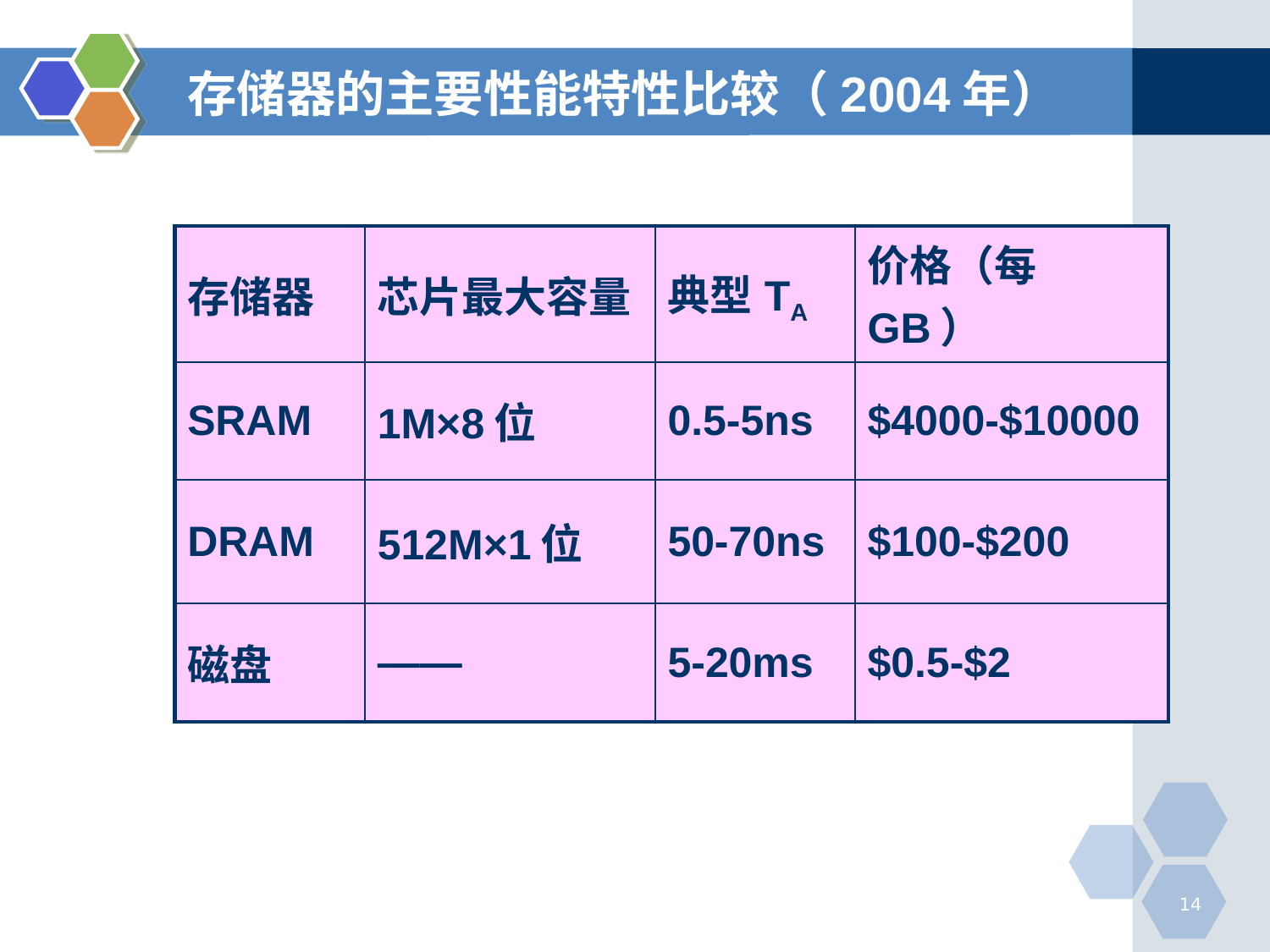

# 存储器的主要性能特性比较（2004年）
| 存储器 | 芯片最大容量 | 典型TA | 价格（每GB） |
| --- | --- | --- | --- |
| SRAM | 1M×8位 | 0.5-5ns | $4000-$10000 |
| DRAM | 512M×1位 | 50-70ns | $100-$200 |
| 磁盘 | —— | 5-20ms | $0.5-$2 |
14